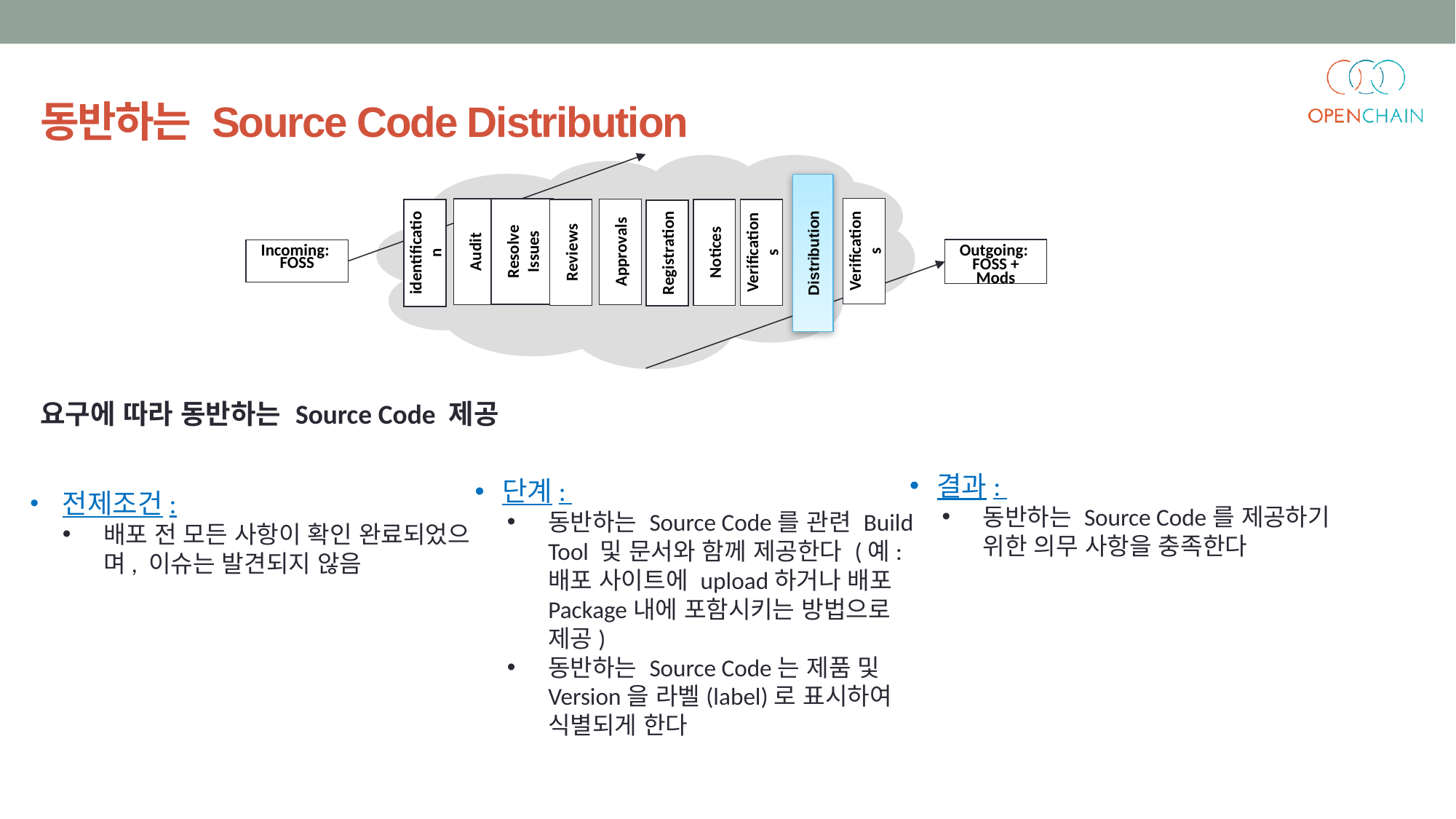

동반하는 Source Code Distribution

Distribution
Verifications
Resolve Issues
Audit
Approvals
identification
Reviews
Notices
Verifications
Registration
Incoming:
FOSS
Outgoing:
FOSS + Mods
요구에 따라 동반하는 Source Code 제공
전제조건:
배포 전 모든 사항이 확인 완료되었으며, 이슈는 발견되지 않음

결과:
동반하는 Source Code를 제공하기 위한 의무 사항을 충족한다

단계:
동반하는 Source Code를 관련 Build Tool 및 문서와 함께 제공한다 (예: 배포 사이트에 upload하거나 배포 Package내에 포함시키는 방법으로 제공)
동반하는 Source Code는 제품 및 Version을 라벨(label)로 표시하여 식별되게 한다